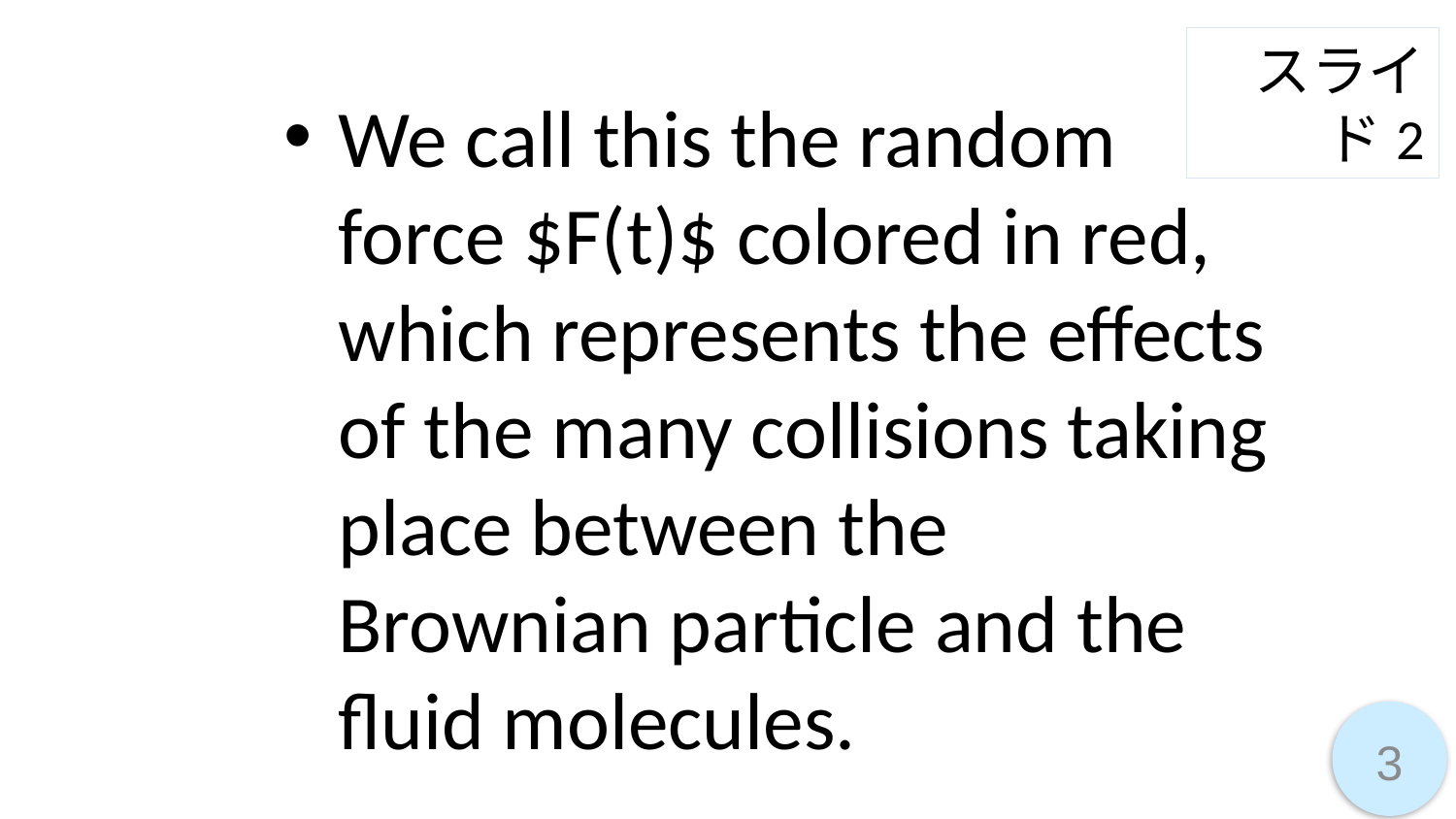

スライド2
We call this the random force $F(t)$ colored in red, which represents the effects of the many collisions taking place between the Brownian particle and the fluid molecules.
3